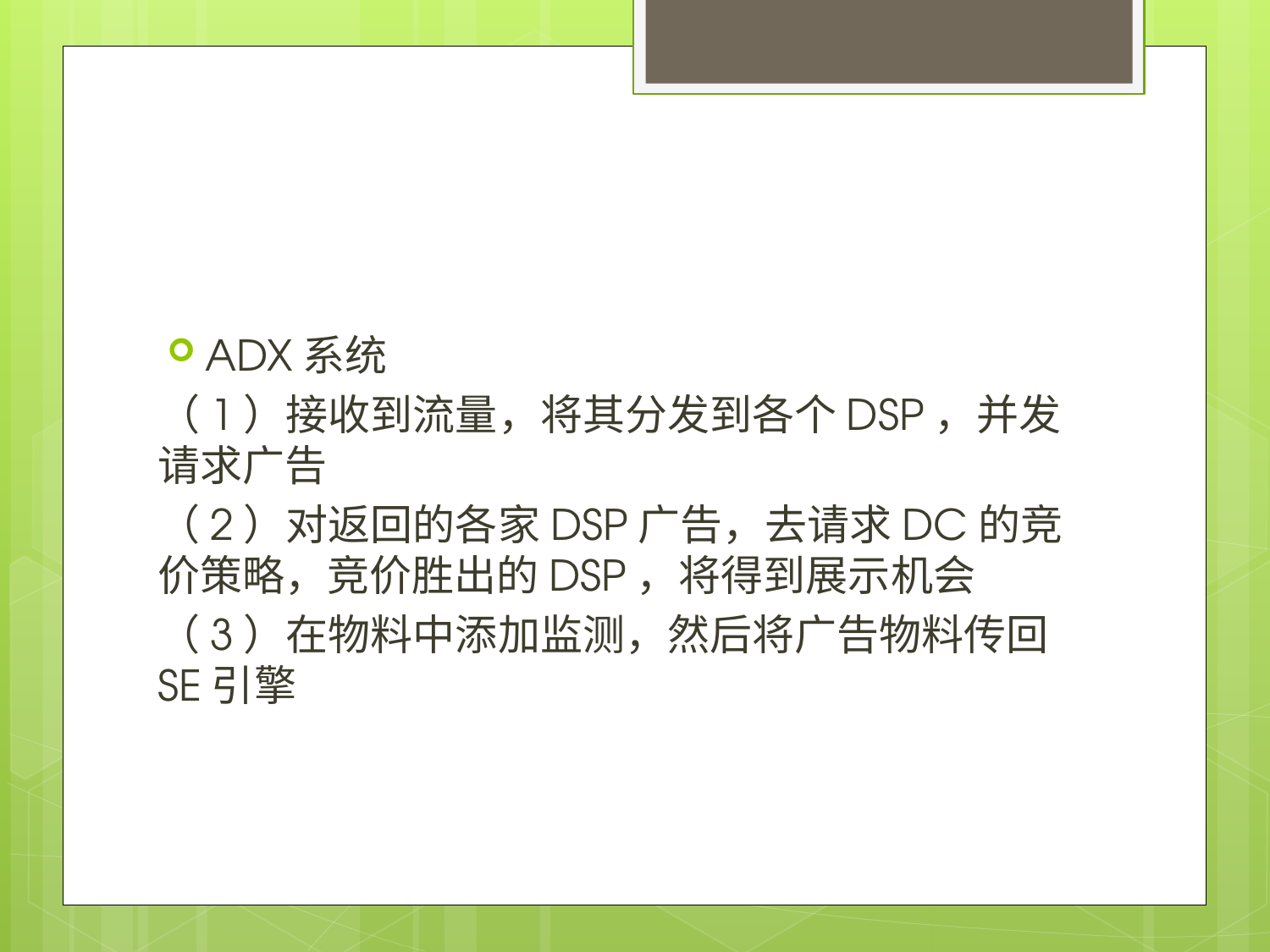

#
ADX系统
（1）接收到流量，将其分发到各个DSP，并发请求广告
（2）对返回的各家DSP广告，去请求DC的竞价策略，竞价胜出的DSP，将得到展示机会
（3）在物料中添加监测，然后将广告物料传回SE引擎